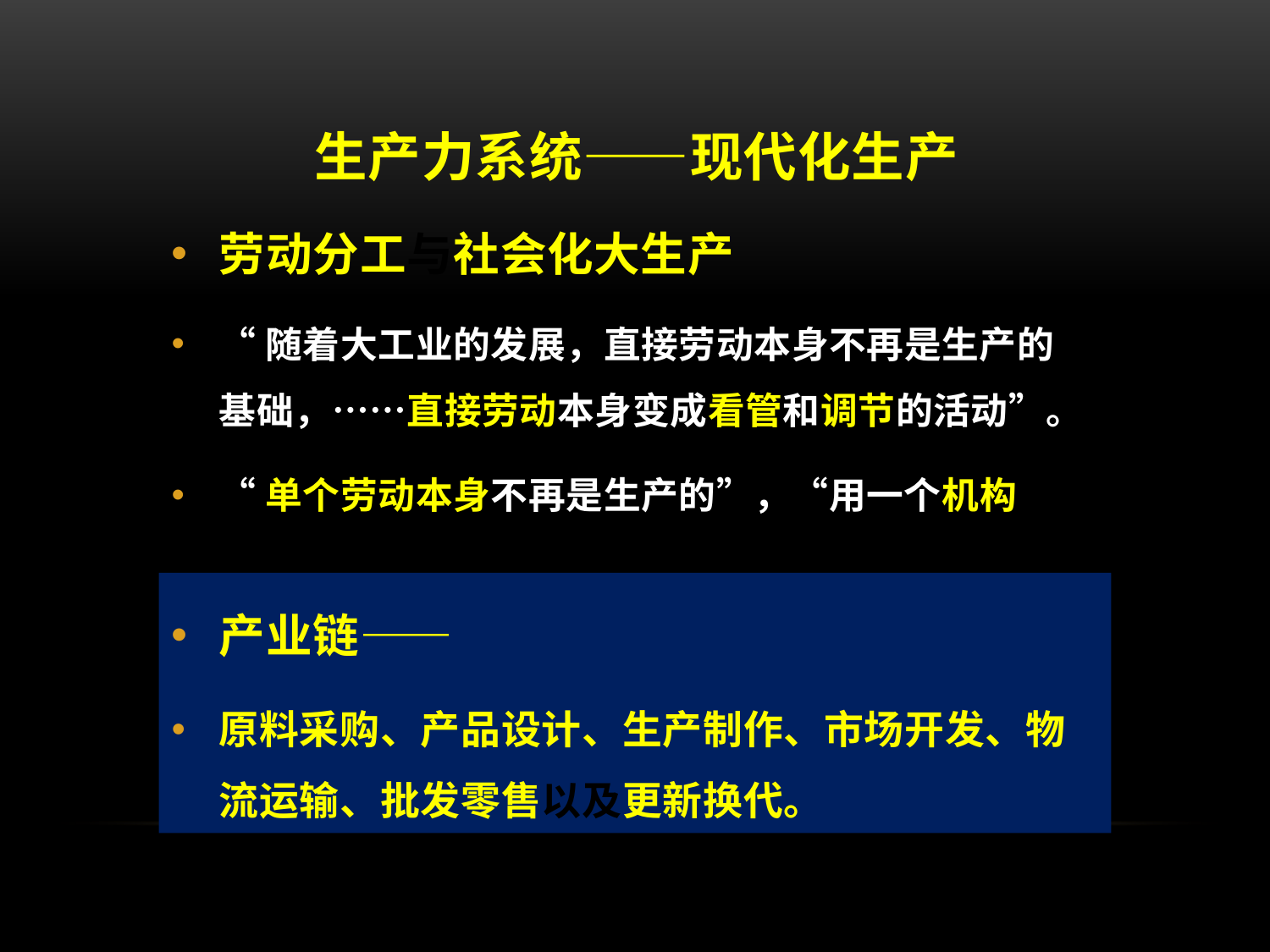

# 生产力系统——现代化生产
劳动分工与社会化大生产
“随着大工业的发展，直接劳动本身不再是生产的基础，……直接劳动本身变成看管和调节的活动”。
“单个劳动本身不再是生产的”，“用一个机构代替只使用一个工具的工人”。——马克思
产业链——
原料采购、产品设计、生产制作、市场开发、物流运输、批发零售以及更新换代。